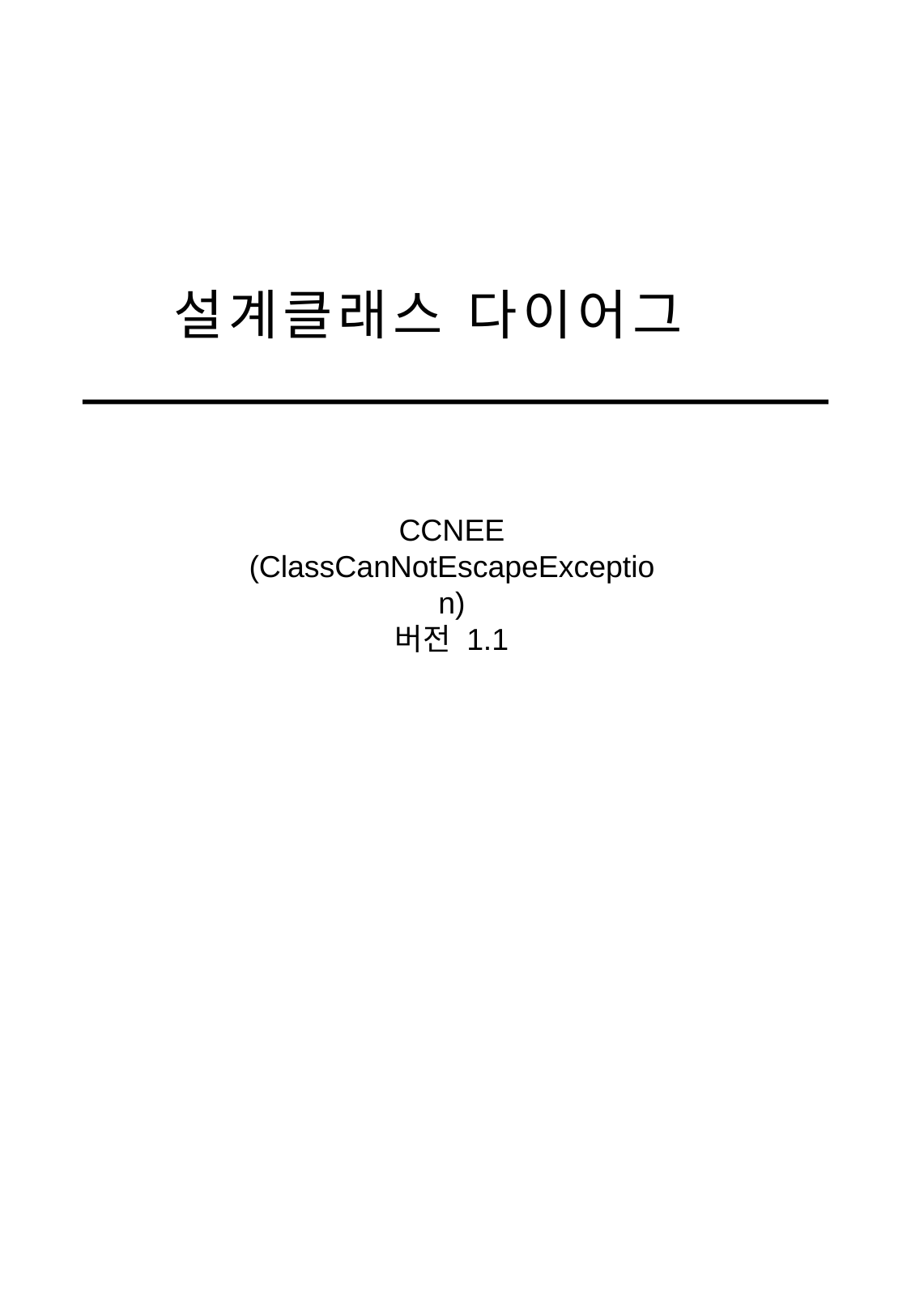

# 설계클래스 다이어그램
CCNEE
(ClassCanNotEscapeException)
버전 1.1